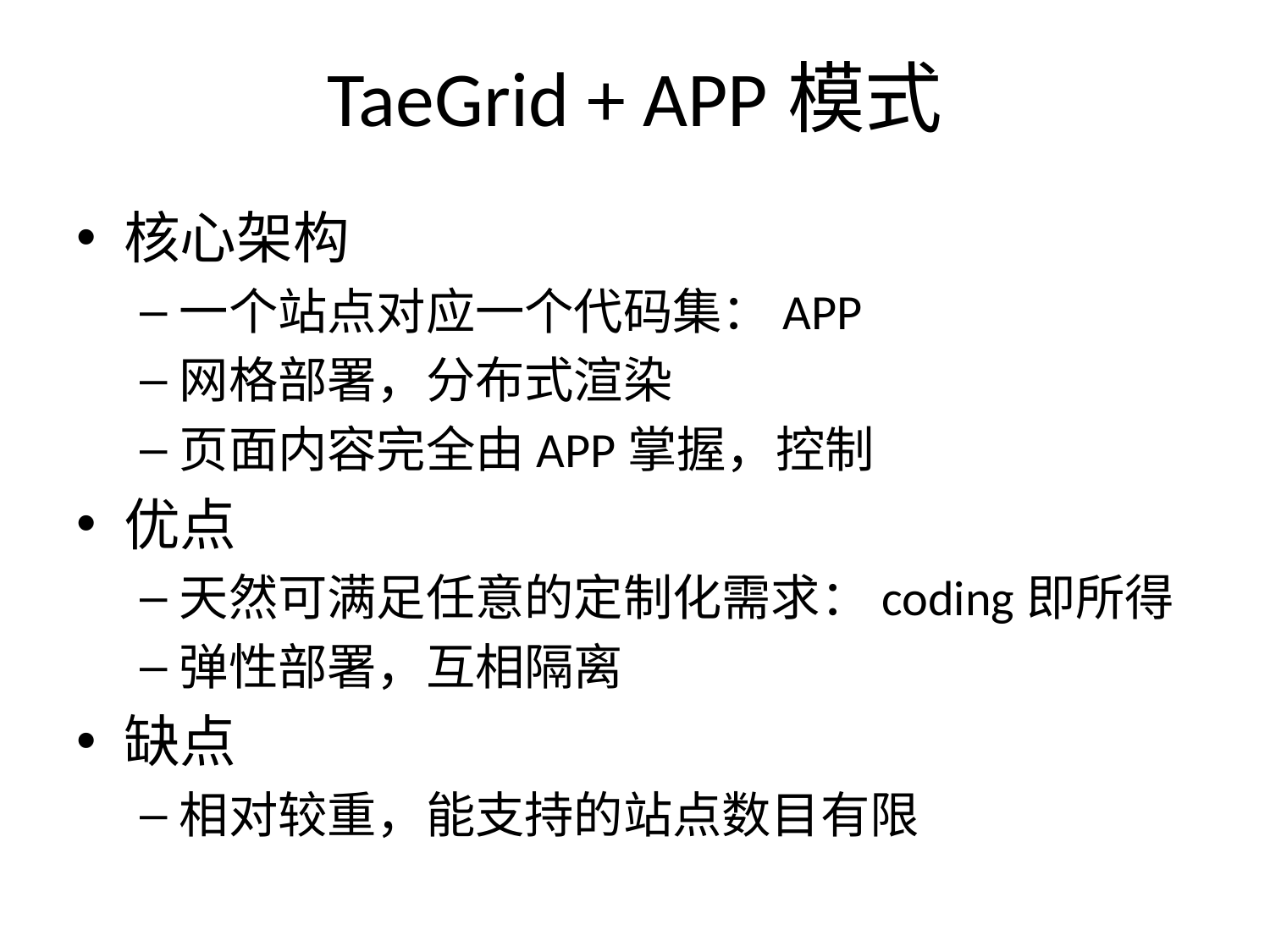

# TaeGrid + APP模式
核心架构
一个站点对应一个代码集：APP
网格部署，分布式渲染
页面内容完全由APP掌握，控制
优点
天然可满足任意的定制化需求：coding即所得
弹性部署，互相隔离
缺点
相对较重，能支持的站点数目有限